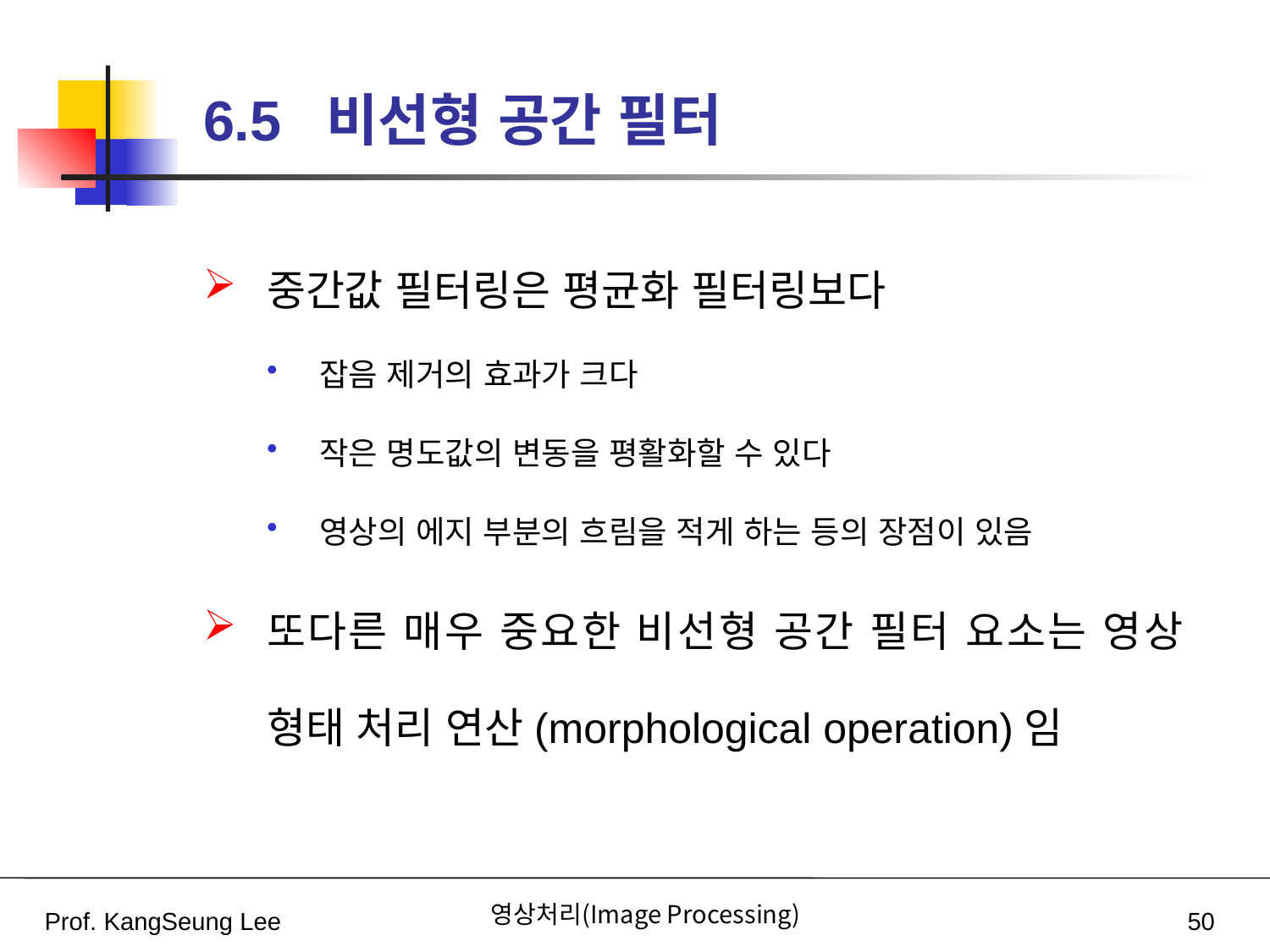

# 6.5  비선형 공간 필터
중간값 필터링은 평균화 필터링보다
잡음 제거의 효과가 크다
작은 명도값의 변동을 평활화할 수 있다
영상의 에지 부분의 흐림을 적게 하는 등의 장점이 있음
또다른 매우 중요한 비선형 공간 필터 요소는 영상 형태 처리 연산(morphological operation)임
Prof. KangSeung Lee
영상처리(Image Processing)
50